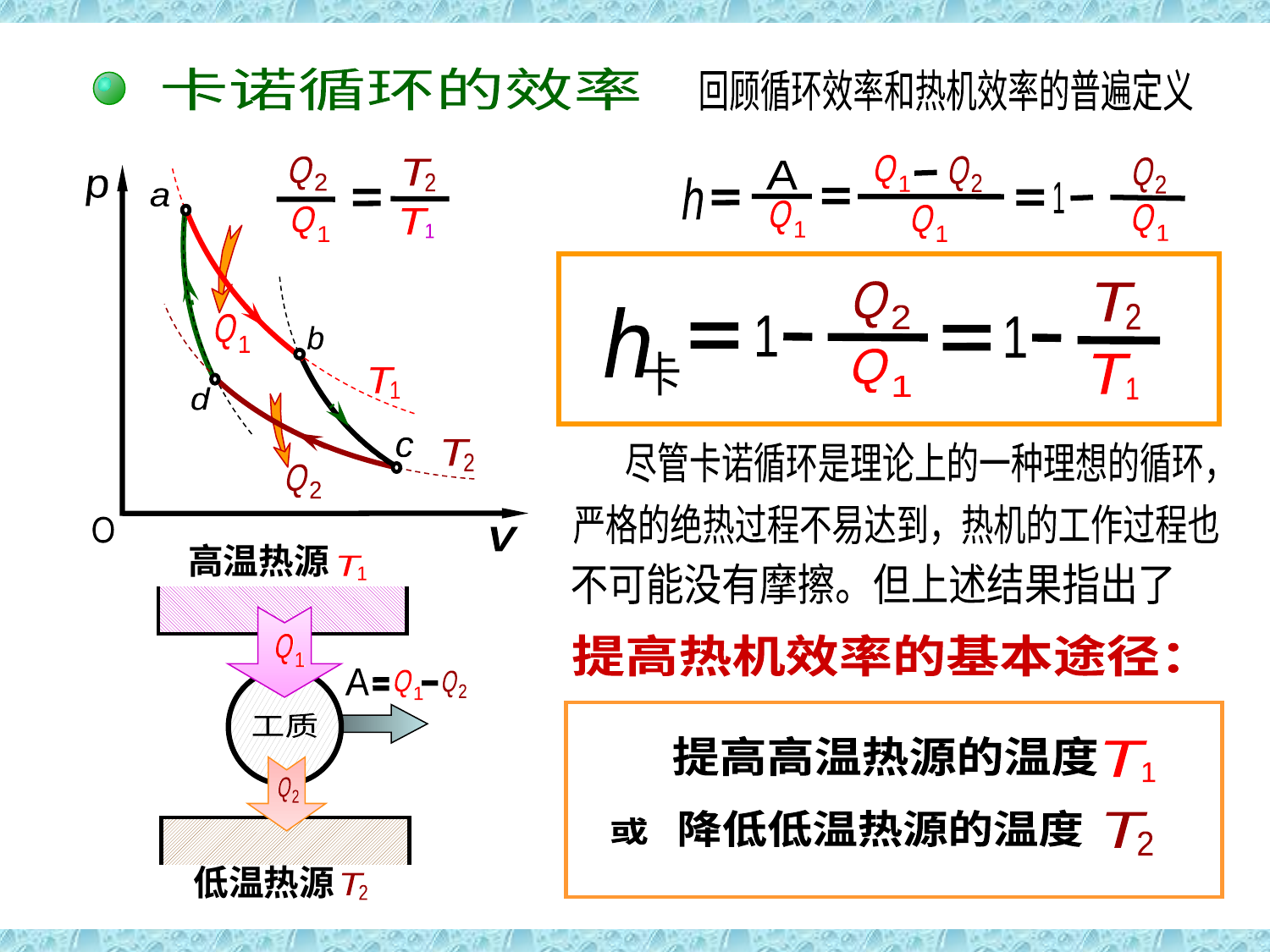

卡诺循环效率
卡诺循环的效率

p

a

Q
1
b

T
1

d

c
T
2

Q
2
O
V
Q
2
T
2

T
1

Q
1
回顾循环效率和热机效率的普遍定义
Q
1
Q
2

Q
1
Q
2
1

Q
1
A
η

Q
1

Q
2

Q
1
T
2
η
1

1

卡
T
1
尽管卡诺循环是理论上的一种理想的循环，
严格的绝热过程不易达到，热机的工作过程也
不可能没有摩擦。但上述结果指出了
提高热机效率的基本途径：
高温热源
T
1

Q
1
Q
1
A
Q
1
Q
2

工质
工质

Q
2
Q
2

低温热源

T
2

提高高温热源的温度
T
1
降低低温热源的温度
T
2
或